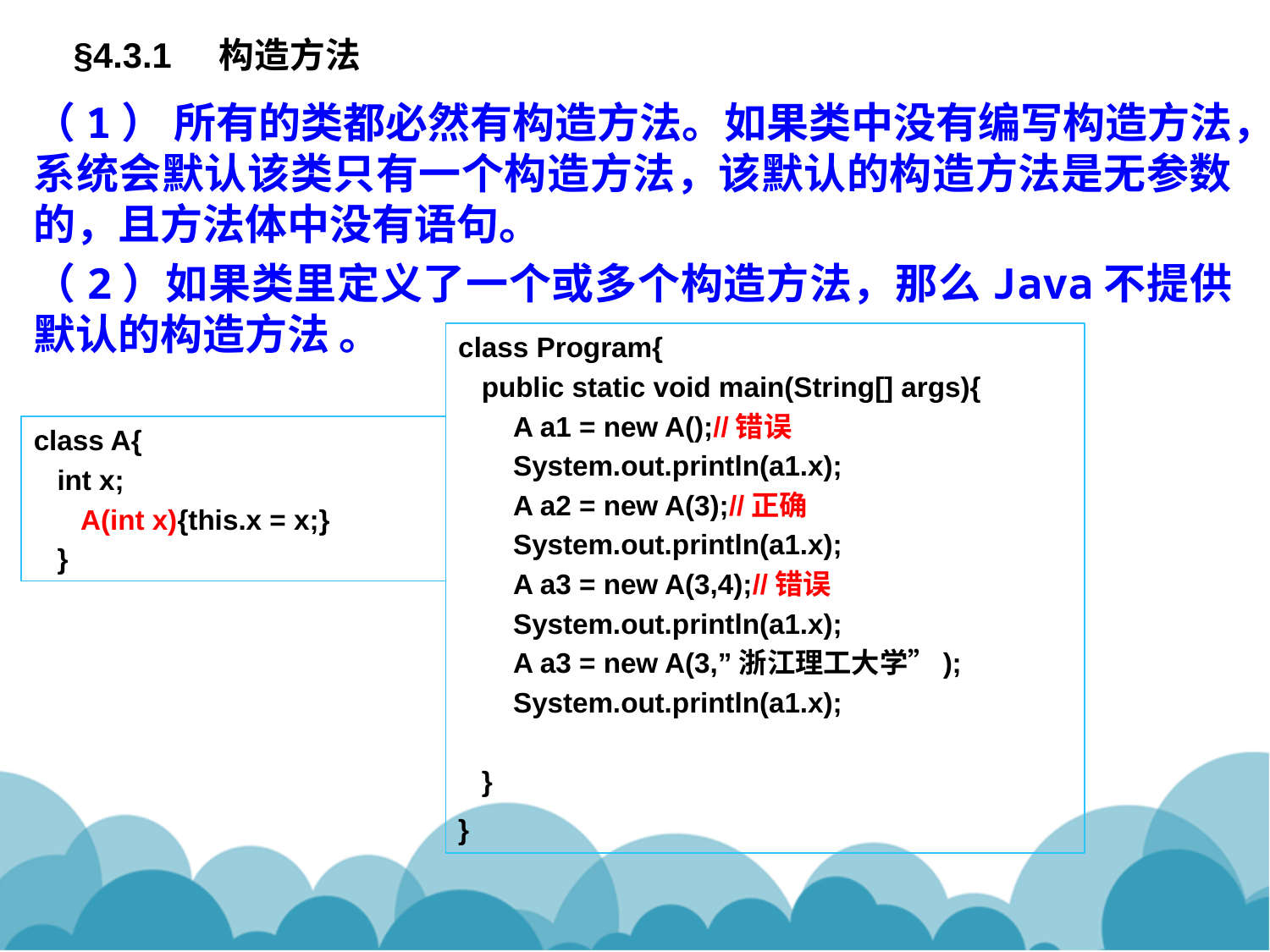

§4.3.1    构造方法
（1） 所有的类都必然有构造方法。如果类中没有编写构造方法，系统会默认该类只有一个构造方法，该默认的构造方法是无参数的，且方法体中没有语句。
（2）如果类里定义了一个或多个构造方法，那么Java不提供默认的构造方法 。
class Program{
   public static void main(String[] args){
       A a1 = new A();//错误
       System.out.println(a1.x);
       A a2 = new A(3);//正确
       System.out.println(a1.x);
       A a3 = new A(3,4);//错误
       System.out.println(a1.x);
       A a3 = new A(3,”浙江理工大学”);
       System.out.println(a1.x);

   }
}
class A{
   int x;
      A(int x){this.x = x;}
   }

22